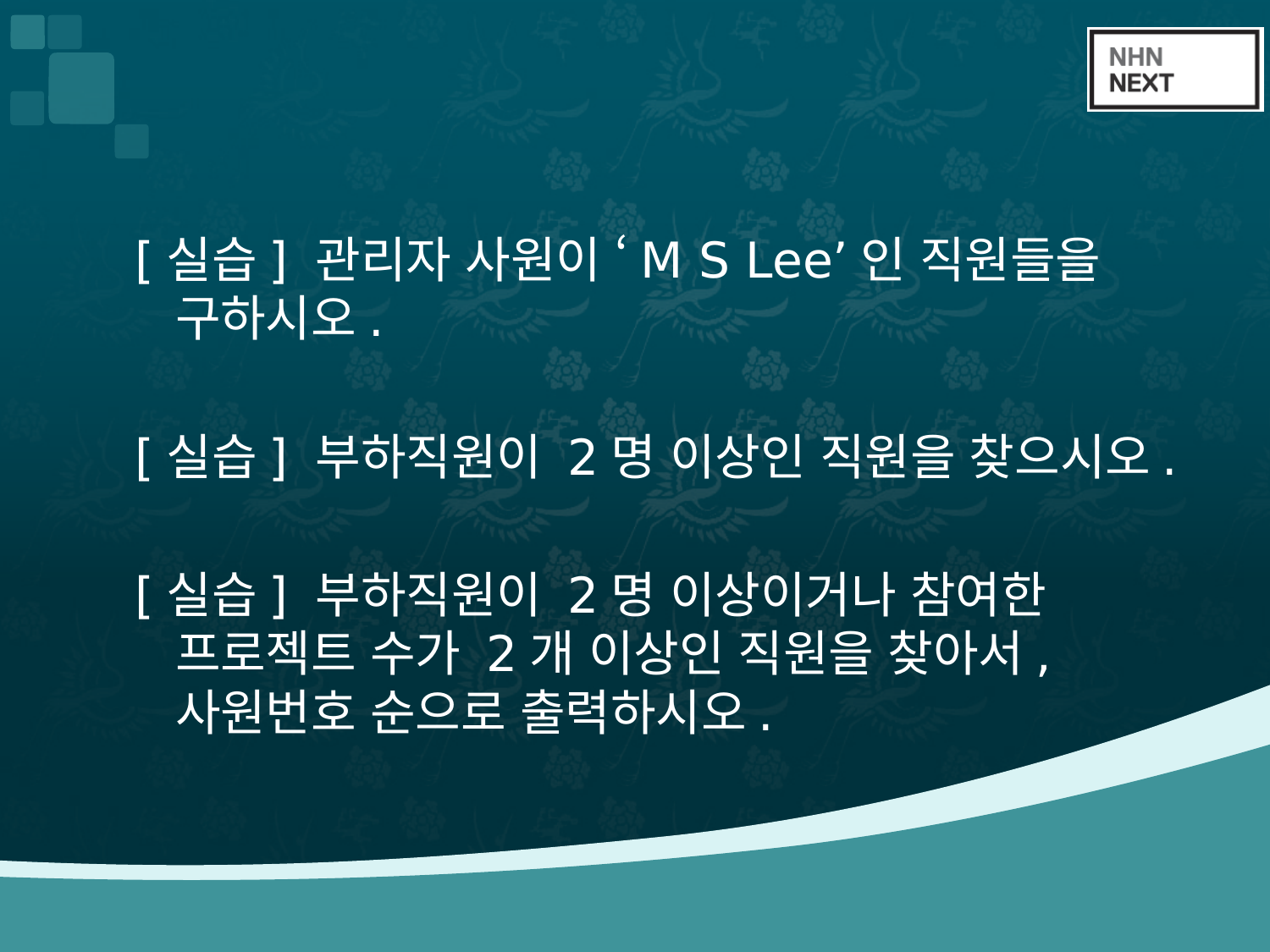

#
[실습] 관리자 사원이 ‘M S Lee’인 직원들을 구하시오.

[실습] 부하직원이 2명 이상인 직원을 찾으시오.

[실습] 부하직원이 2명 이상이거나 참여한 프로젝트 수가 2개 이상인 직원을 찾아서, 사원번호 순으로 출력하시오.